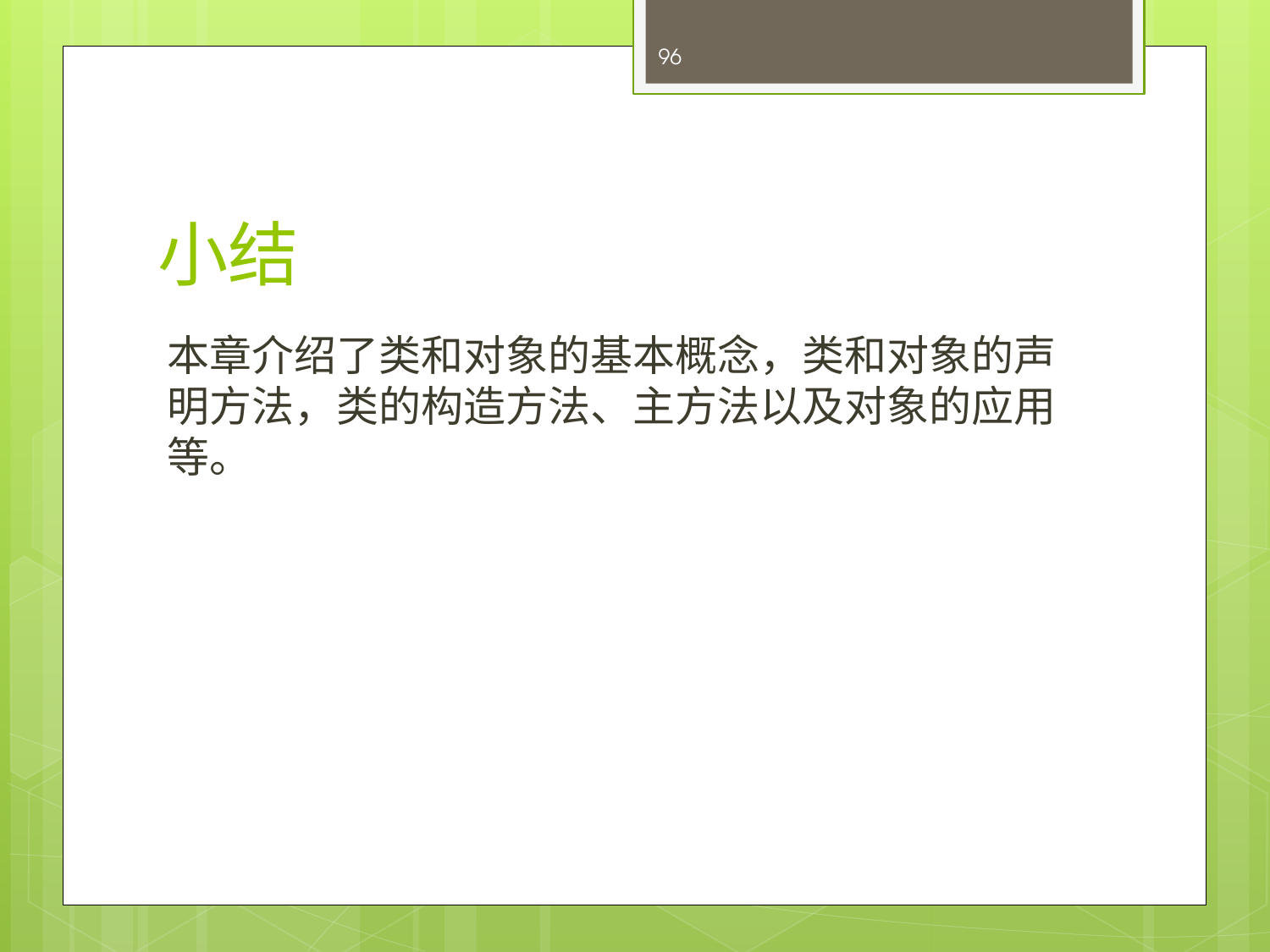

96
# 小结
本章介绍了类和对象的基本概念，类和对象的声明方法，类的构造方法、主方法以及对象的应用等。